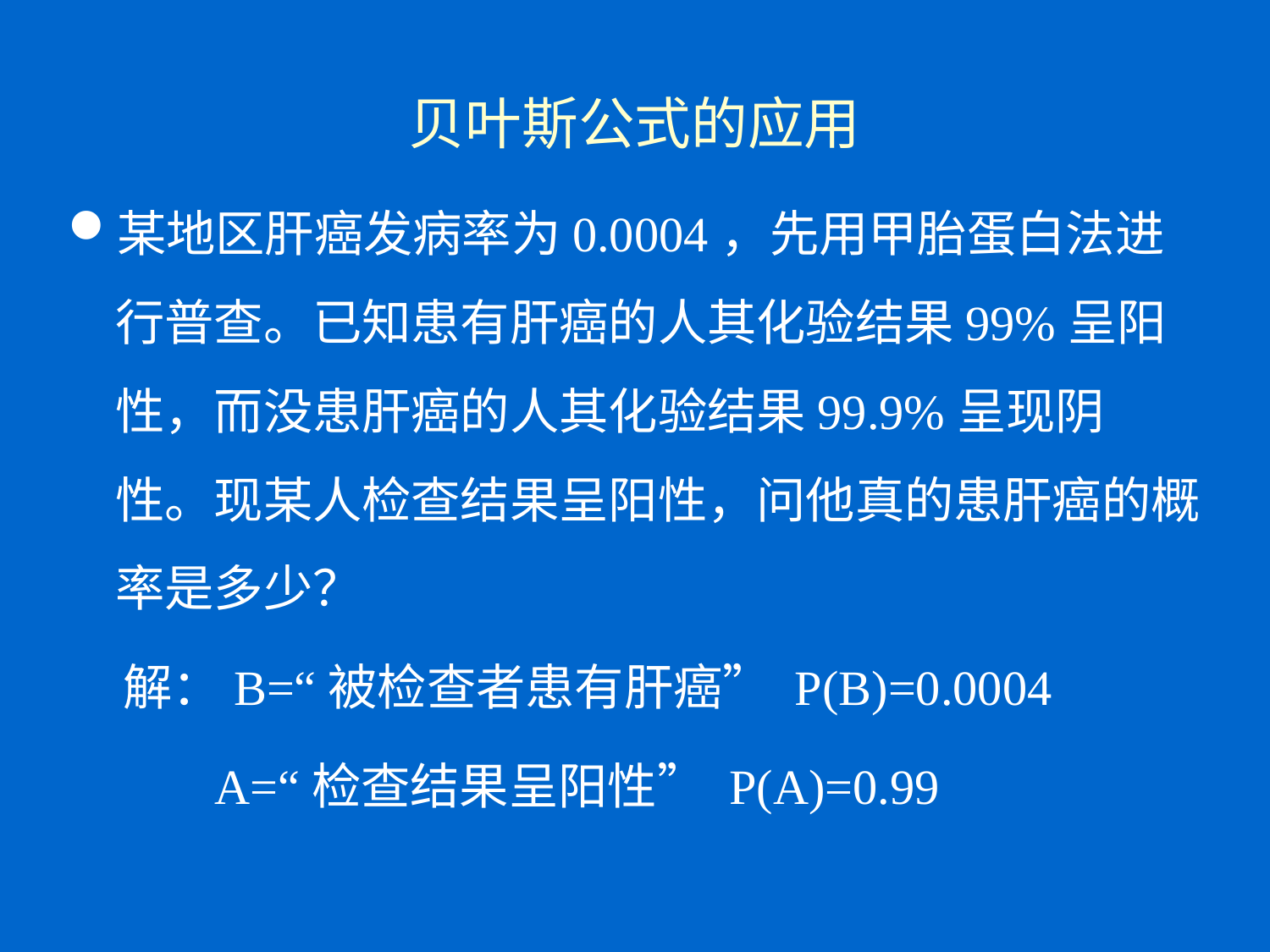

# 贝叶斯公式的应用
某地区肝癌发病率为0.0004，先用甲胎蛋白法进行普查。已知患有肝癌的人其化验结果99%呈阳性，而没患肝癌的人其化验结果99.9%呈现阴性。现某人检查结果呈阳性，问他真的患肝癌的概率是多少？
    解：B=“被检查者患有肝癌” P(B)=0.0004
            A=“检查结果呈阳性” P(A)=0.99